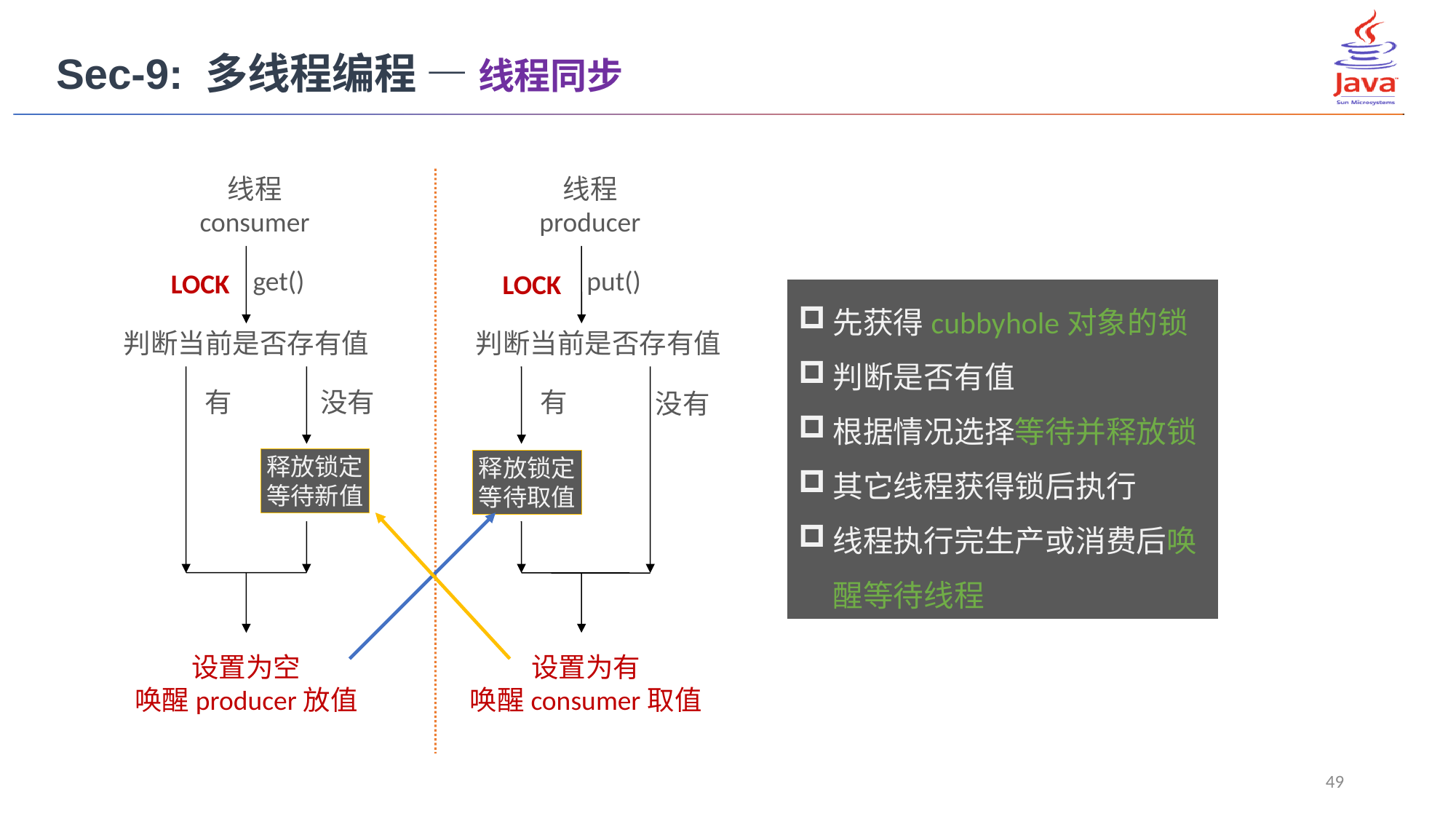

Sec-9: 多线程编程 — 线程同步
线程
consumer

线程
producer

LOCK
get()
put()
LOCK
先获得cubbyhole对象的锁
判断是否有值
根据情况选择等待并释放锁
其它线程获得锁后执行
线程执行完生产或消费后唤醒等待线程
判断当前是否存有值
判断当前是否存有值

有
没有
有
没有
释放锁定
等待新值
释放锁定
等待取值

设置为空
唤醒producer放值
设置为有
唤醒consumer取值
49